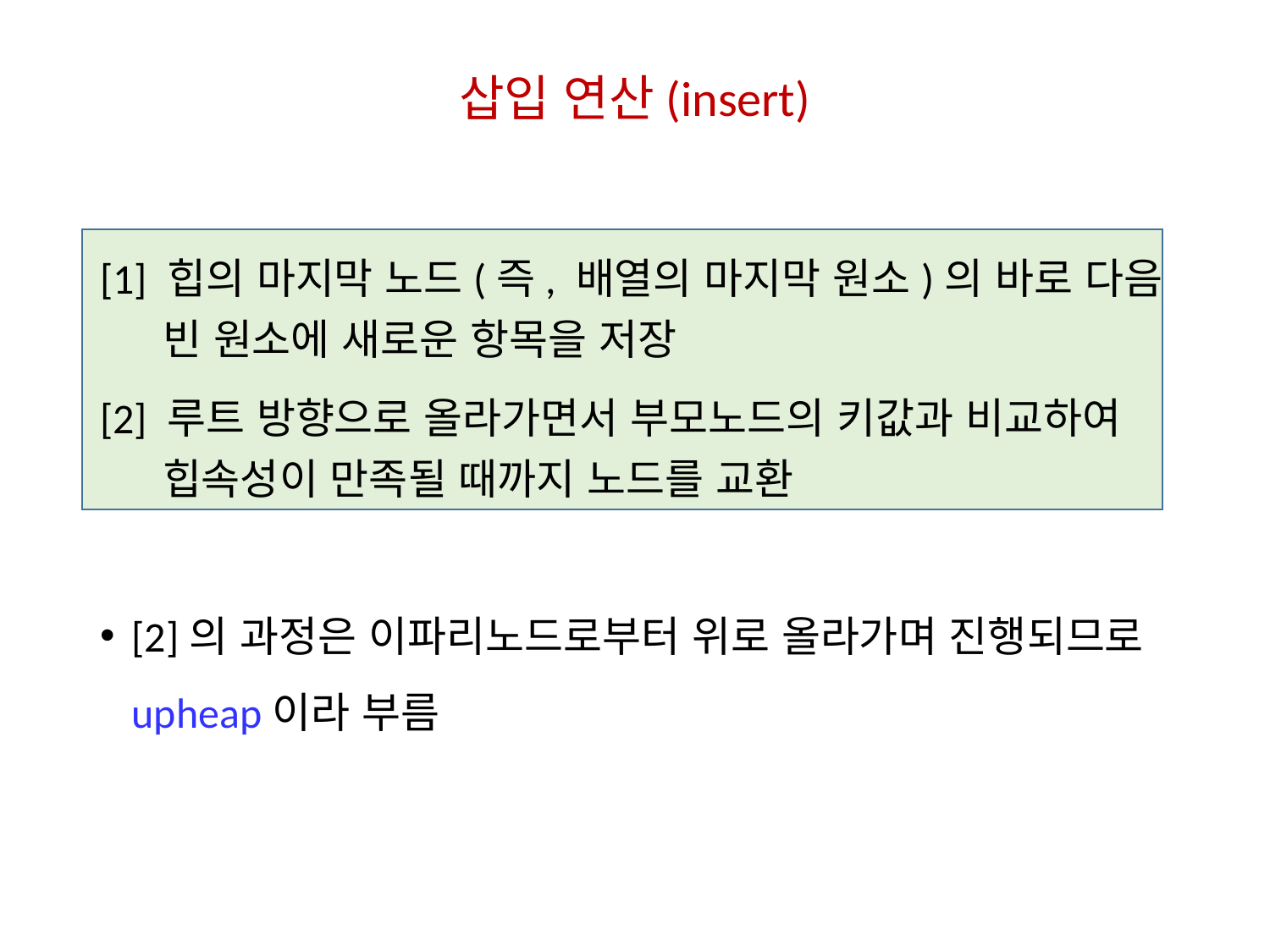

# 삽입 연산(insert)

[1] 힙의 마지막 노드(즉, 배열의 마지막 원소)의 바로 다음 빈 원소에 새로운 항목을 저장
[2] 루트 방향으로 올라가면서 부모노드의 키값과 비교하여 힙속성이 만족될 때까지 노드를 교환

[2]의 과정은 이파리노드로부터 위로 올라가며 진행되므로 upheap이라 부름